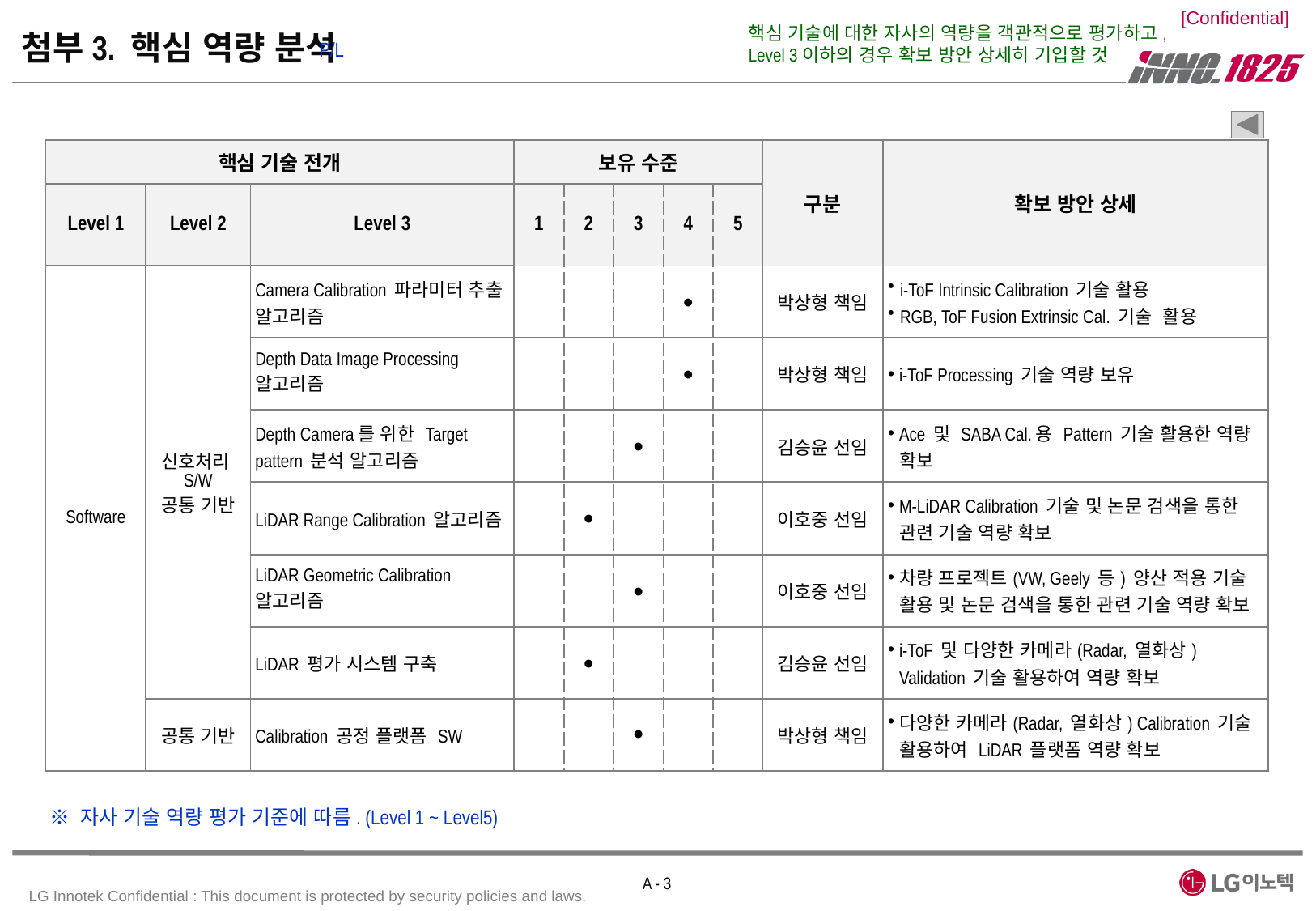

핵심 기술에 대한 자사의 역량을 객관적으로 평가하고,
Level 3이하의 경우 확보 방안 상세히 기입할 것
첨부3. 핵심 역량 분석
P/L

| 핵심 기술 전개 |  |  | 보유 수준 |  |  |  |  | 구분 | 확보 방안 상세 |
| --- | --- | --- | --- | --- | --- | --- | --- | --- | --- |
| Level 1 | Level 2 | Level 3 | 1 | 2 | 3 | 4 | 5 |  |  |
| Software | 신호처리 S/W 공통 기반 | Camera Calibration 파라미터 추출 알고리즘 |  |  |  | ● |  | 박상형 책임 | i-ToF Intrinsic Calibration 기술 활용 RGB, ToF Fusion Extrinsic Cal. 기술 활용 |
|  |  | Depth Data Image Processing 알고리즘 |  |  |  | ● |  | 박상형 책임 | i-ToF Processing 기술 역량 보유 |
|  |  | Depth Camera를 위한 Target pattern 분석 알고리즘 |  |  | ● |  |  | 김승윤 선임 | Ace 및 SABA Cal.용 Pattern 기술 활용한 역량 확보 |
|  |  | LiDAR Range Calibration 알고리즘 |  | ● |  |  |  | 이호중 선임 | M-LiDAR Calibration 기술 및 논문 검색을 통한 관련 기술 역량 확보 |
|  |  | LiDAR Geometric Calibration 알고리즘 |  |  | ● |  |  | 이호중 선임 | 차량 프로젝트(VW, Geely 등) 양산 적용 기술 활용 및 논문 검색을 통한 관련 기술 역량 확보 |
|  |  | LiDAR 평가 시스템 구축 |  | ● |  |  |  | 김승윤 선임 | i-ToF 및 다양한 카메라(Radar, 열화상) Validation 기술 활용하여 역량 확보 |
|  | 공통 기반 | Calibration 공정 플랫폼 SW |  |  | ● |  |  | 박상형 책임 | 다양한 카메라(Radar, 열화상) Calibration 기술 활용하여 LiDAR 플랫폼 역량 확보 |
 ※ 자사 기술 역량 평가 기준에 따름. (Level 1 ~ Level5)
A - 3